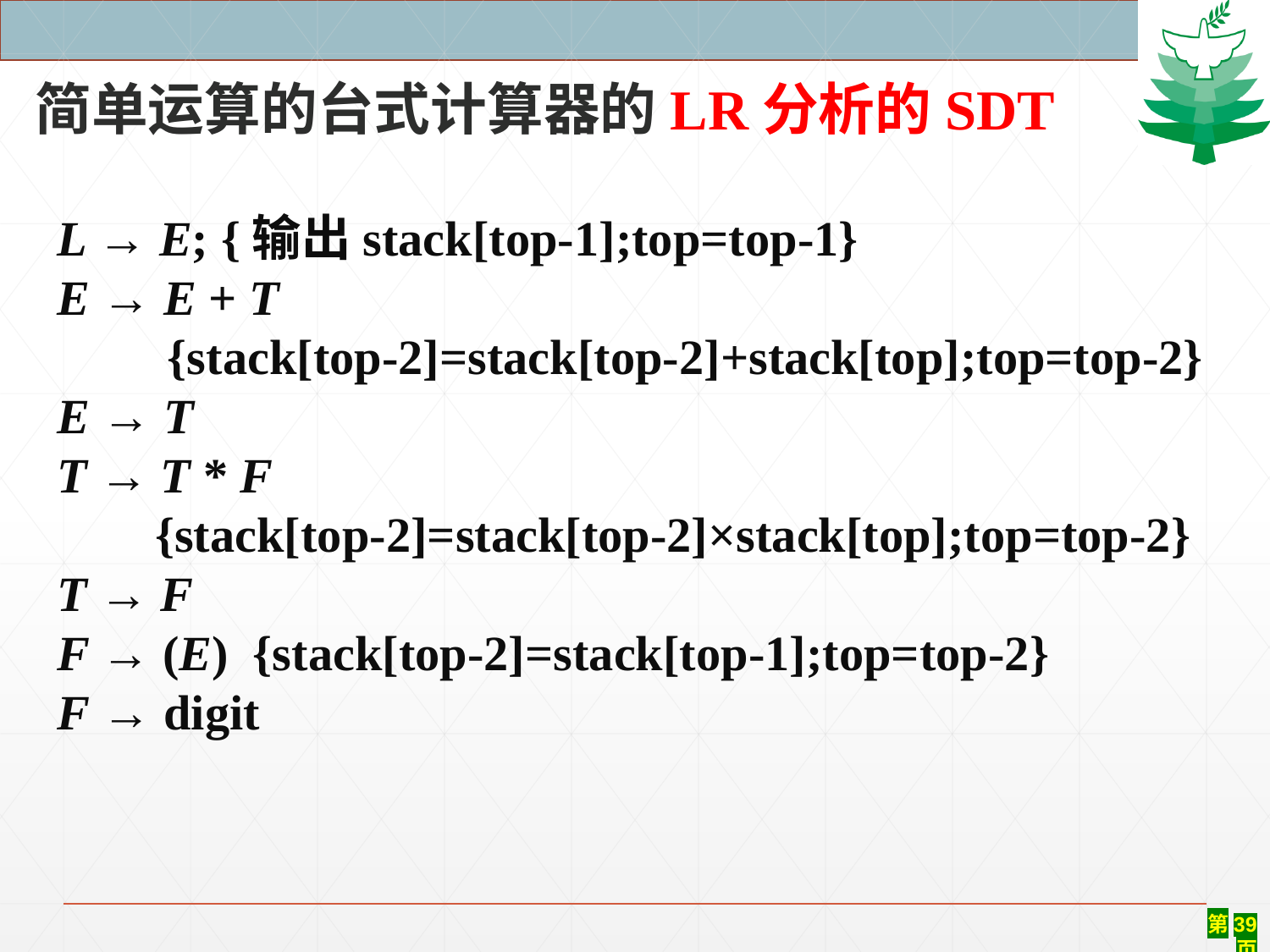

简单运算的台式计算器的LR分析的SDT
L → E; {输出stack[top-1];top=top-1}
E → E + T
         {stack[top-2]=stack[top-2]+stack[top];top=top-2}
E → T
T → T * F
        {stack[top-2]=stack[top-2]×stack[top];top=top-2}
T → F
F → (E)  {stack[top-2]=stack[top-1];top=top-2}
F → digit